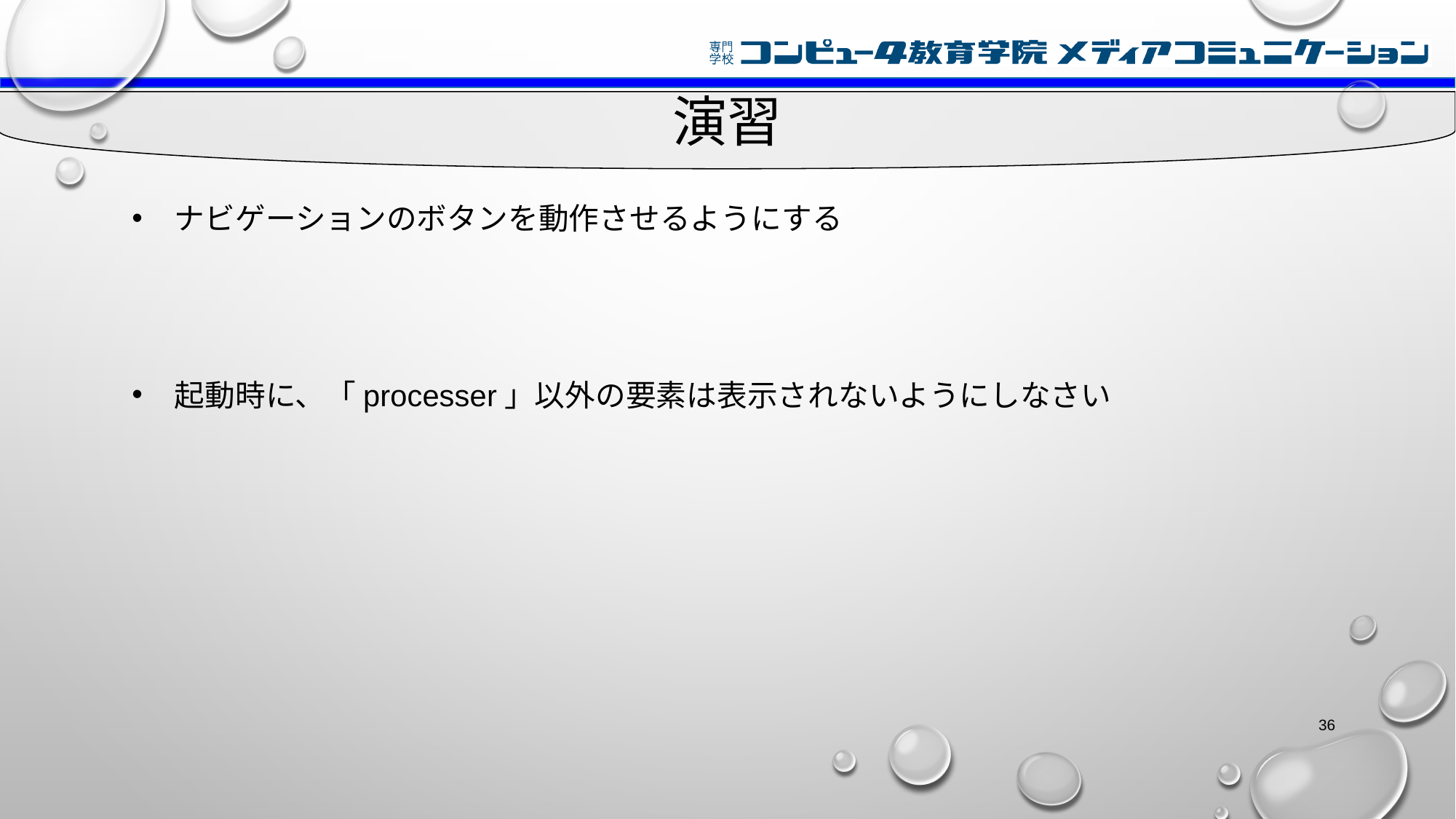

# 演習
ナビゲーションのボタンを動作させるようにする

起動時に、「processer」以外の要素は表示されないようにしなさい
36